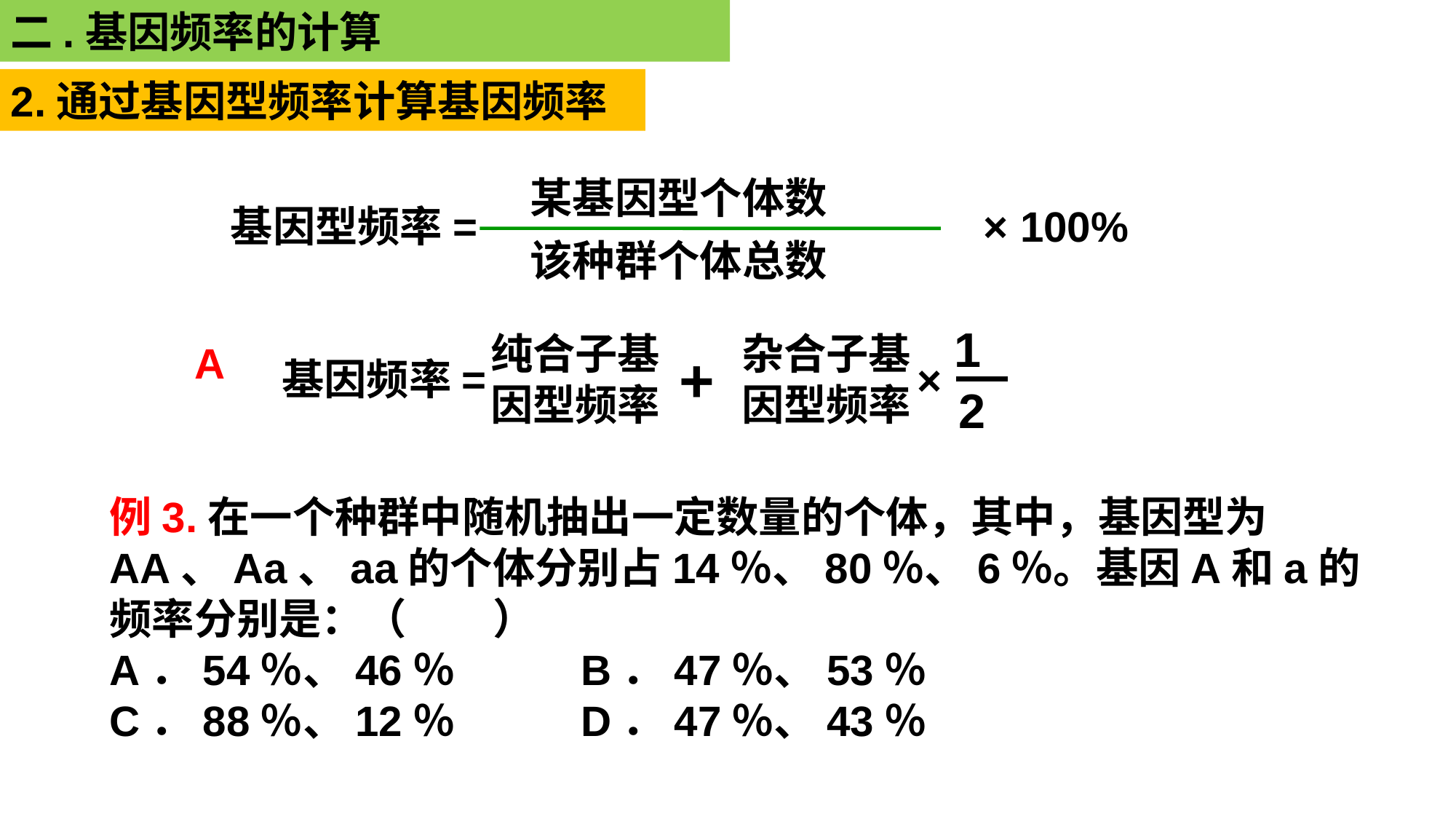

二.基因频率的计算
2.通过基因型频率计算基因频率
某基因型个体数

该种群个体总数
基因型频率=
× 100%
 1
纯合子基
因型频率
杂合子基
因型频率
+
基因频率=
×
 2
例3.在一个种群中随机抽出一定数量的个体，其中，基因型为AA、Aa、aa的个体分别占14％、80％、6％。基因A和a的频率分别是：（         ）
A．54％、46％            B．47％、53％
C．88％、12％            D．47％、43％

A